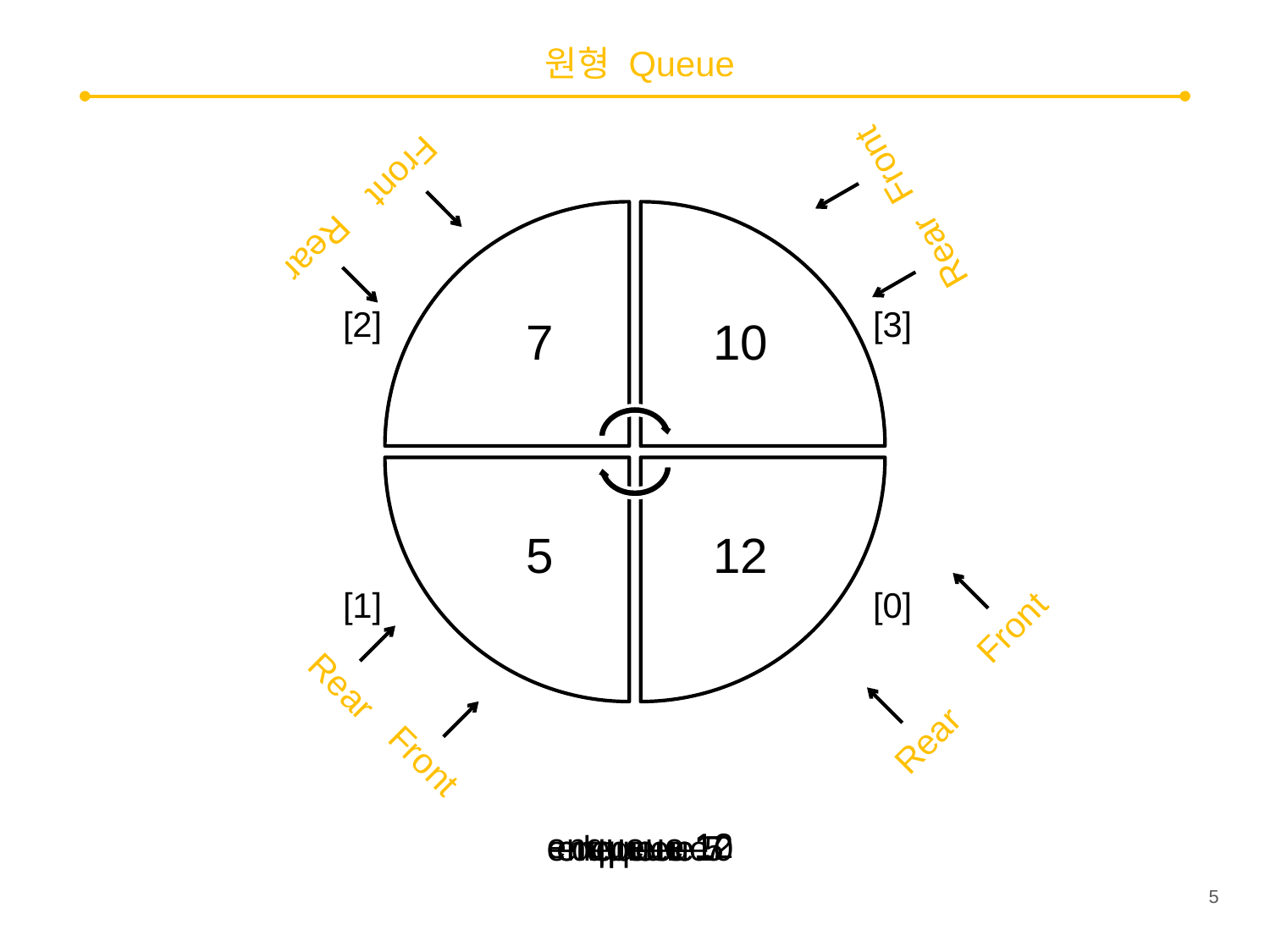

# 원형 Queue
Front
Front

Rear
Rear
[2]
[3]
7
10
5
12
Front
[1]
[0]
Rear
Rear
Front
enqueue 12
enqueue 10
enqueue 7
enqueue 5
dequeue